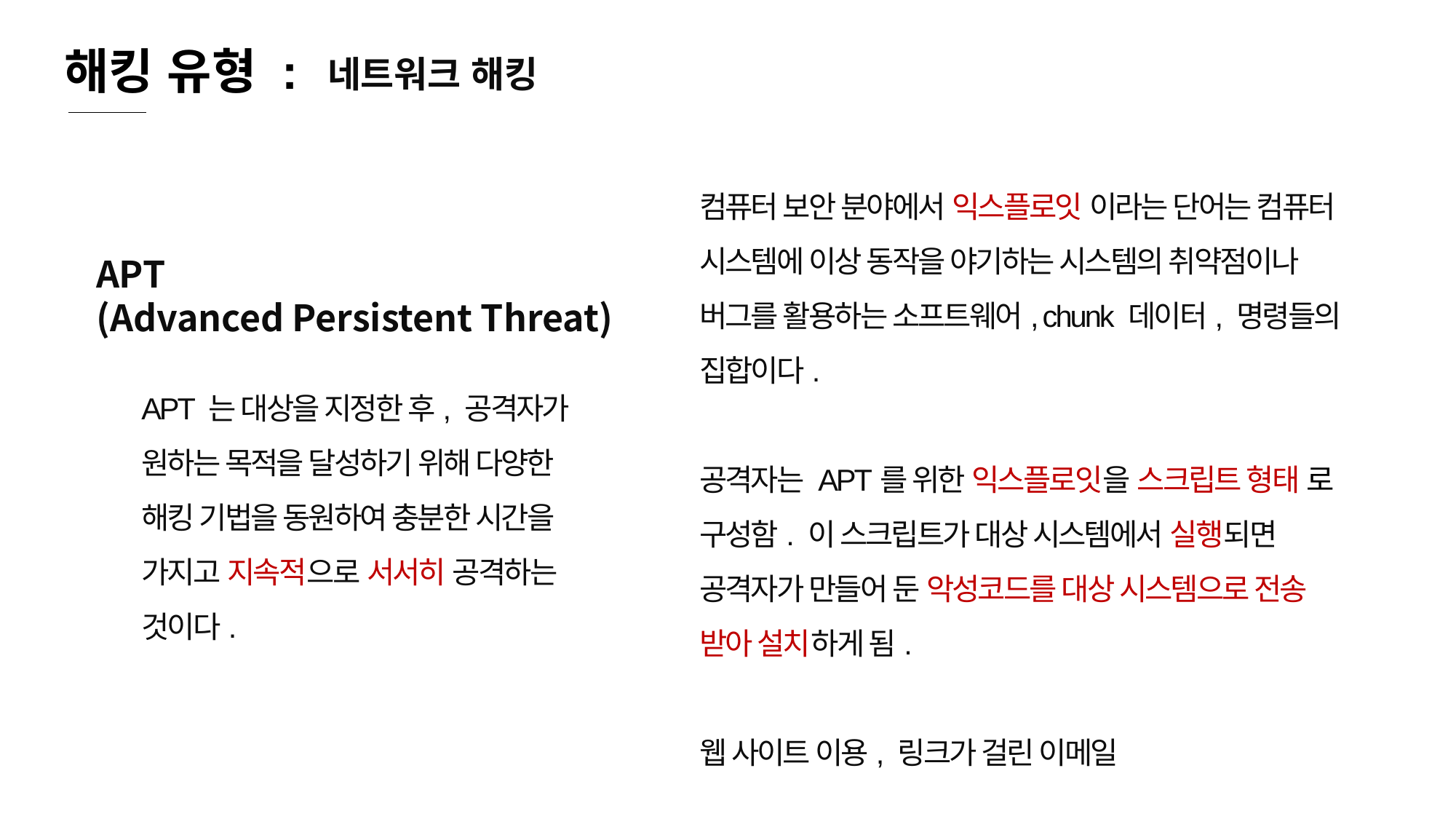

해킹 유형 :
네트워크 해킹
컴퓨터 보안 분야에서 익스플로잇 이라는 단어는 컴퓨터 시스템에 이상 동작을 야기하는 시스템의 취약점이나 버그를 활용하는 소프트웨어, chunk 데이터, 명령들의 집합이다.

공격자는 APT를 위한 익스플로잇을 스크립트 형태 로 구성함. 이 스크립트가 대상 시스템에서 실행되면 공격자가 만들어 둔 악성코드를 대상 시스템으로 전송 받아 설치하게 됨.

웹 사이트 이용, 링크가 걸린 이메일
APT
(Advanced Persistent Threat)
APT 는 대상을 지정한 후, 공격자가 원하는 목적을 달성하기 위해 다양한 해킹 기법을 동원하여 충분한 시간을 가지고 지속적으로 서서히 공격하는 것이다.